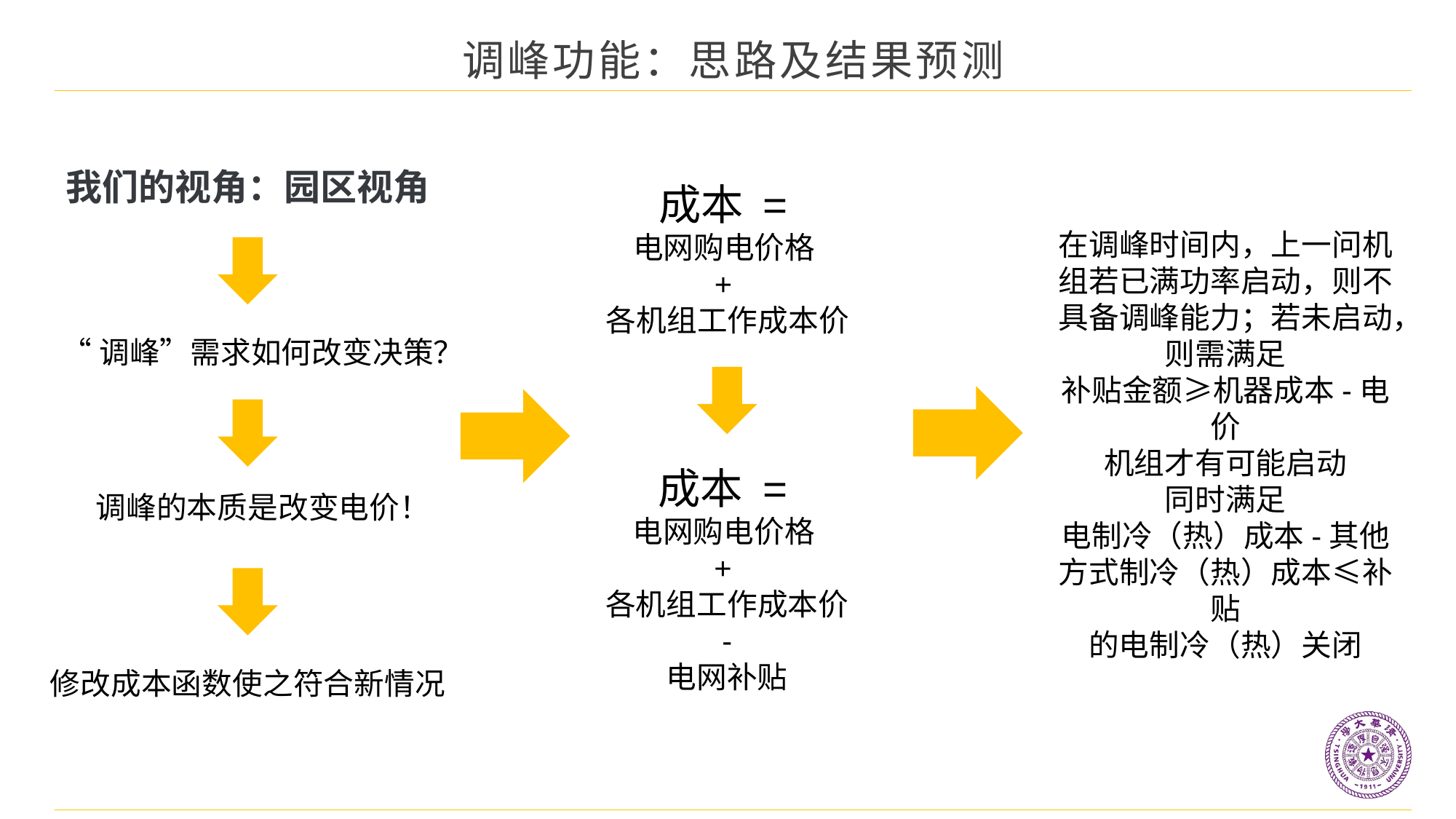

调峰功能：思路及结果预测
我们的视角：园区视角
成本 =
电网购电价格
+
各机组工作成本价
在调峰时间内，上一问机组若已满功率启动，则不具备调峰能力；若未启动，则需满足
补贴金额≥机器成本-电价
机组才有可能启动
同时满足
电制冷（热）成本-其他方式制冷（热）成本≤补贴
的电制冷（热）关闭

“调峰”需求如何改变决策？

成本 =
电网购电价格
+
各机组工作成本价
-
电网补贴
调峰的本质是改变电价！

修改成本函数使之符合新情况